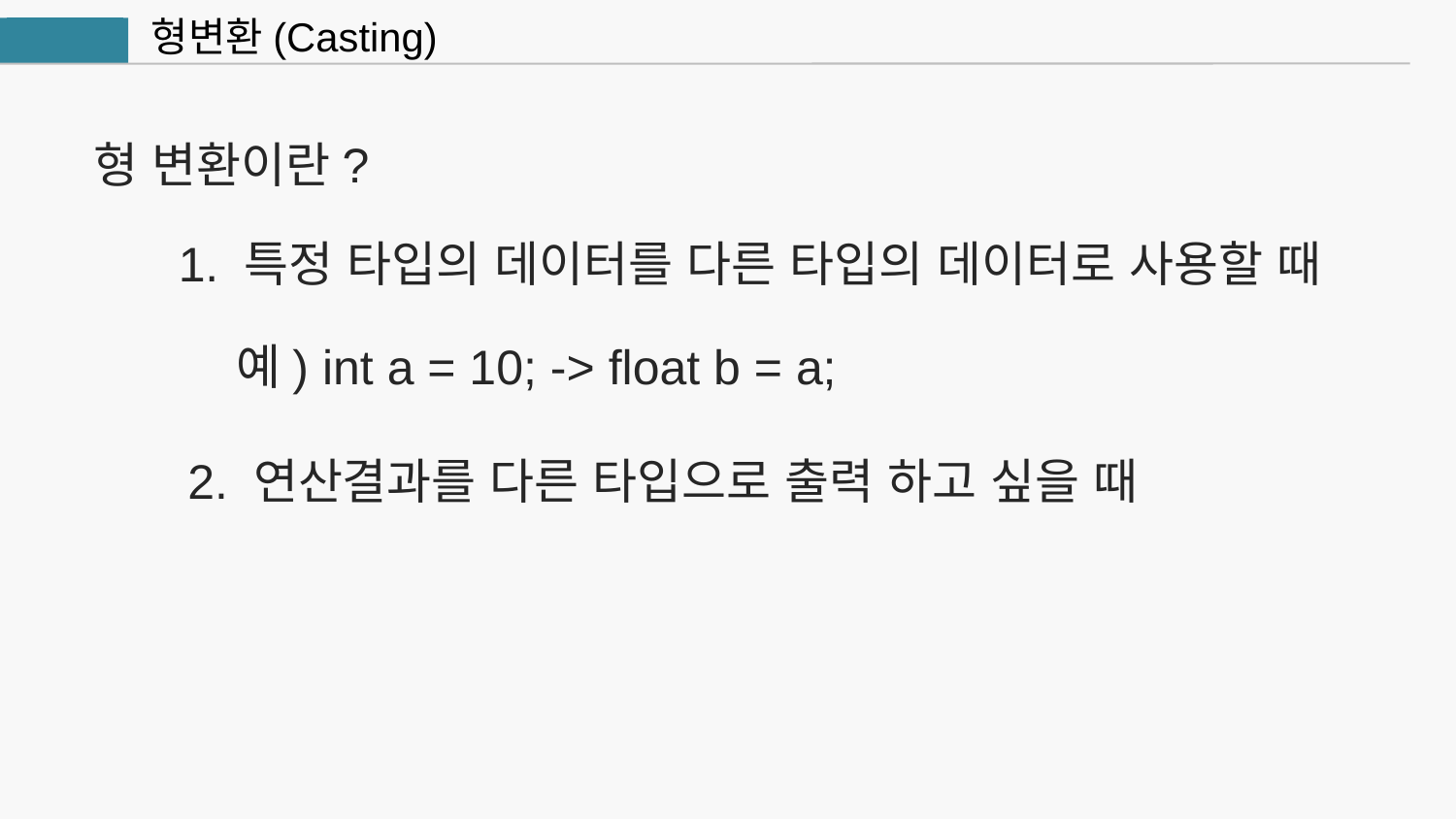

형변환(Casting)

자바
형 변환이란?
1. 특정 타입의 데이터를 다른 타입의 데이터로 사용할 때
예) int a = 10; -> float b = a;
2. 연산결과를 다른 타입으로 출력 하고 싶을 때